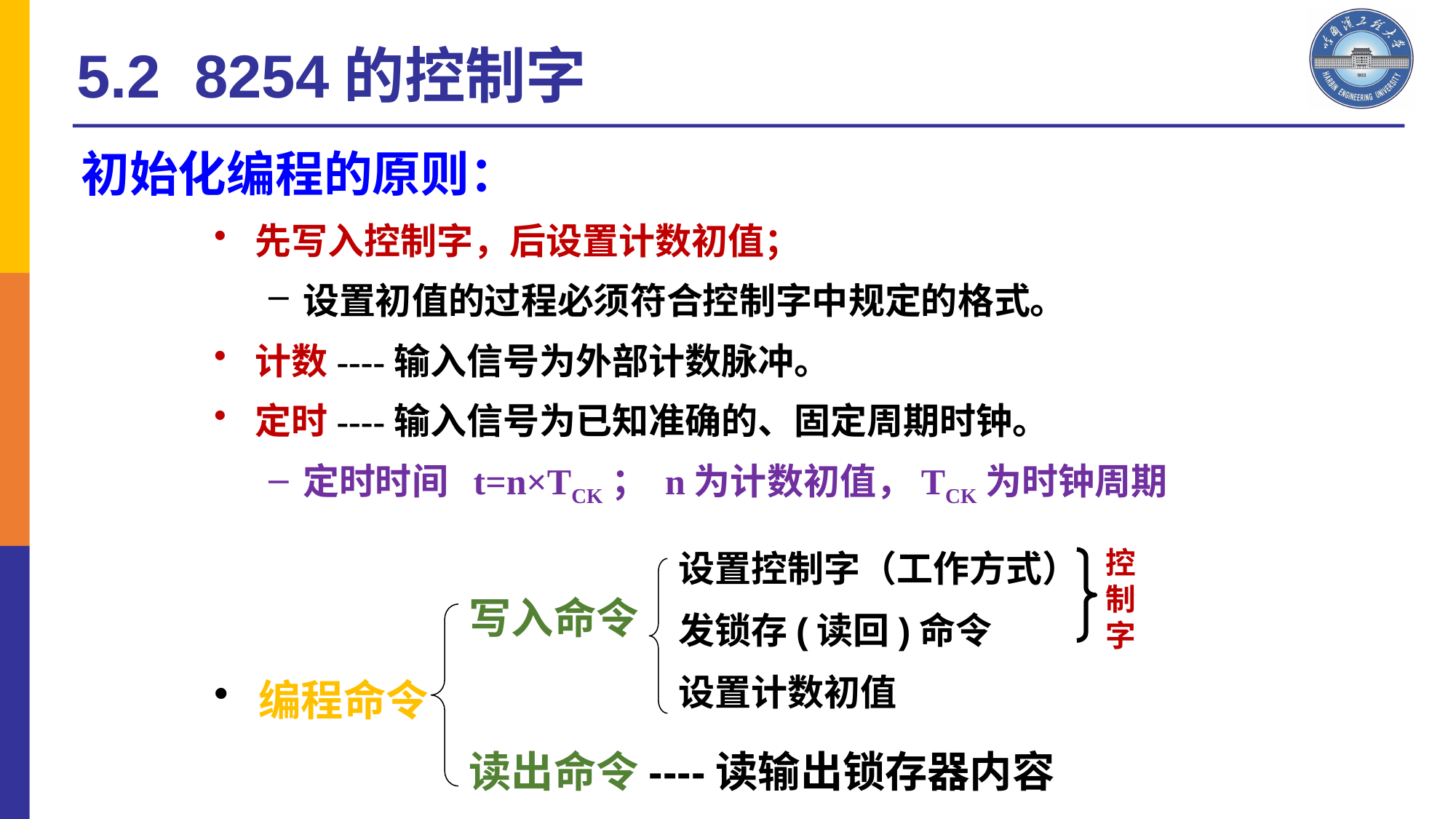

5.2  8254的控制字
初始化编程的原则：
先写入控制字，后设置计数初值；
设置初值的过程必须符合控制字中规定的格式。
计数----输入信号为外部计数脉冲。
定时----输入信号为已知准确的、固定周期时钟。
定时时间  t=n×TCK； n为计数初值，TCK为时钟周期
控制字

设置控制字（工作方式）
发锁存(读回)命令
设置计数初值

写入命令

读出命令----读输出锁存器内容
  编程命令